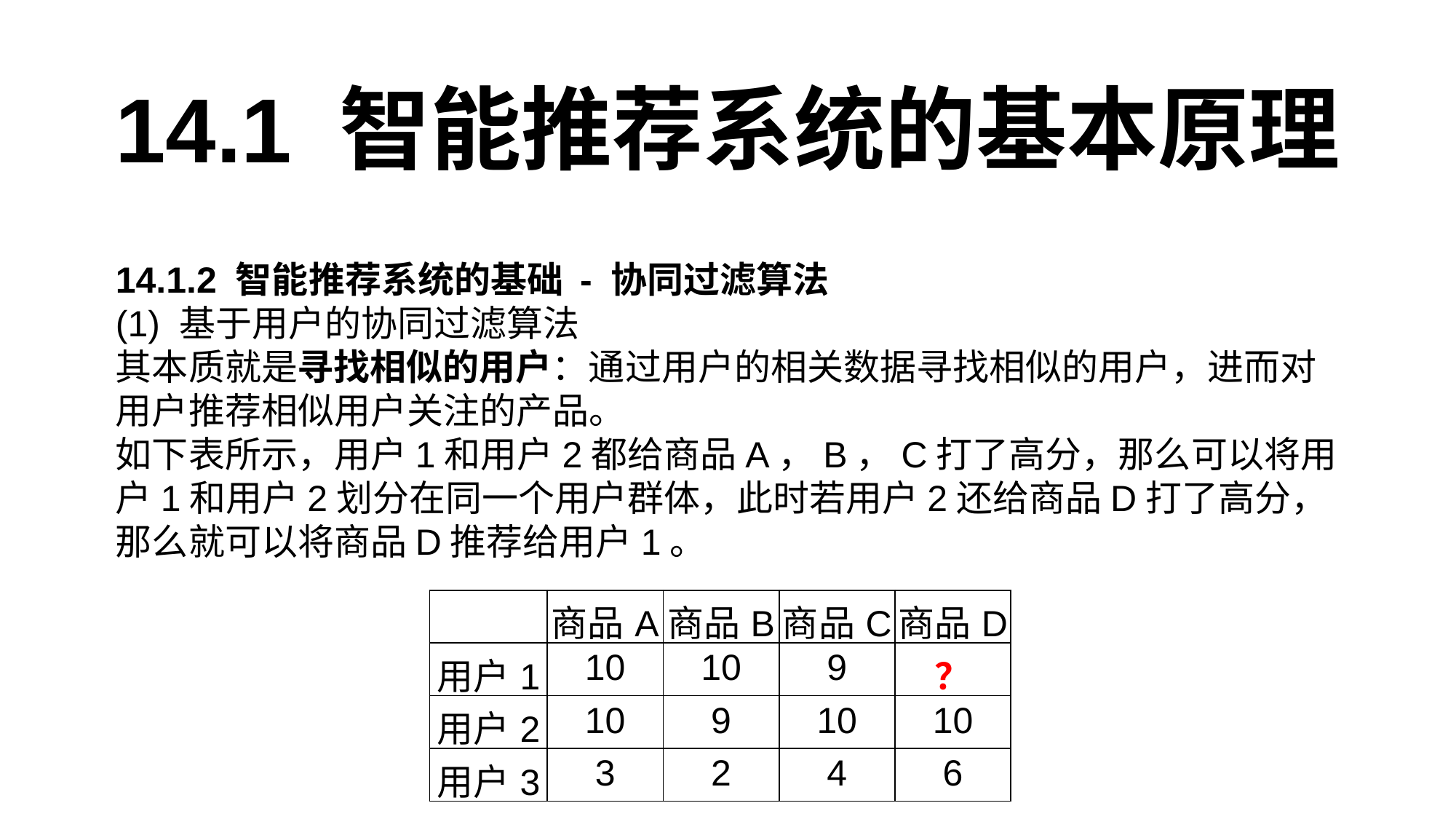

14.1 智能推荐系统的基本原理
14.1.2 智能推荐系统的基础 - 协同过滤算法
(1) 基于用户的协同过滤算法
其本质就是寻找相似的用户：通过用户的相关数据寻找相似的用户，进而对用户推荐相似用户关注的产品。
如下表所示，用户1和用户2都给商品A，B，C打了高分，那么可以将用户1和用户2划分在同一个用户群体，此时若用户2还给商品D打了高分，那么就可以将商品D推荐给用户1。
|  | 商品A | 商品B | 商品C | 商品D |
| --- | --- | --- | --- | --- |
| 用户1 | 10 | 10 | 9 | ？ |
| 用户2 | 10 | 9 | 10 | 10 |
| 用户3 | 3 | 2 | 4 | 6 |